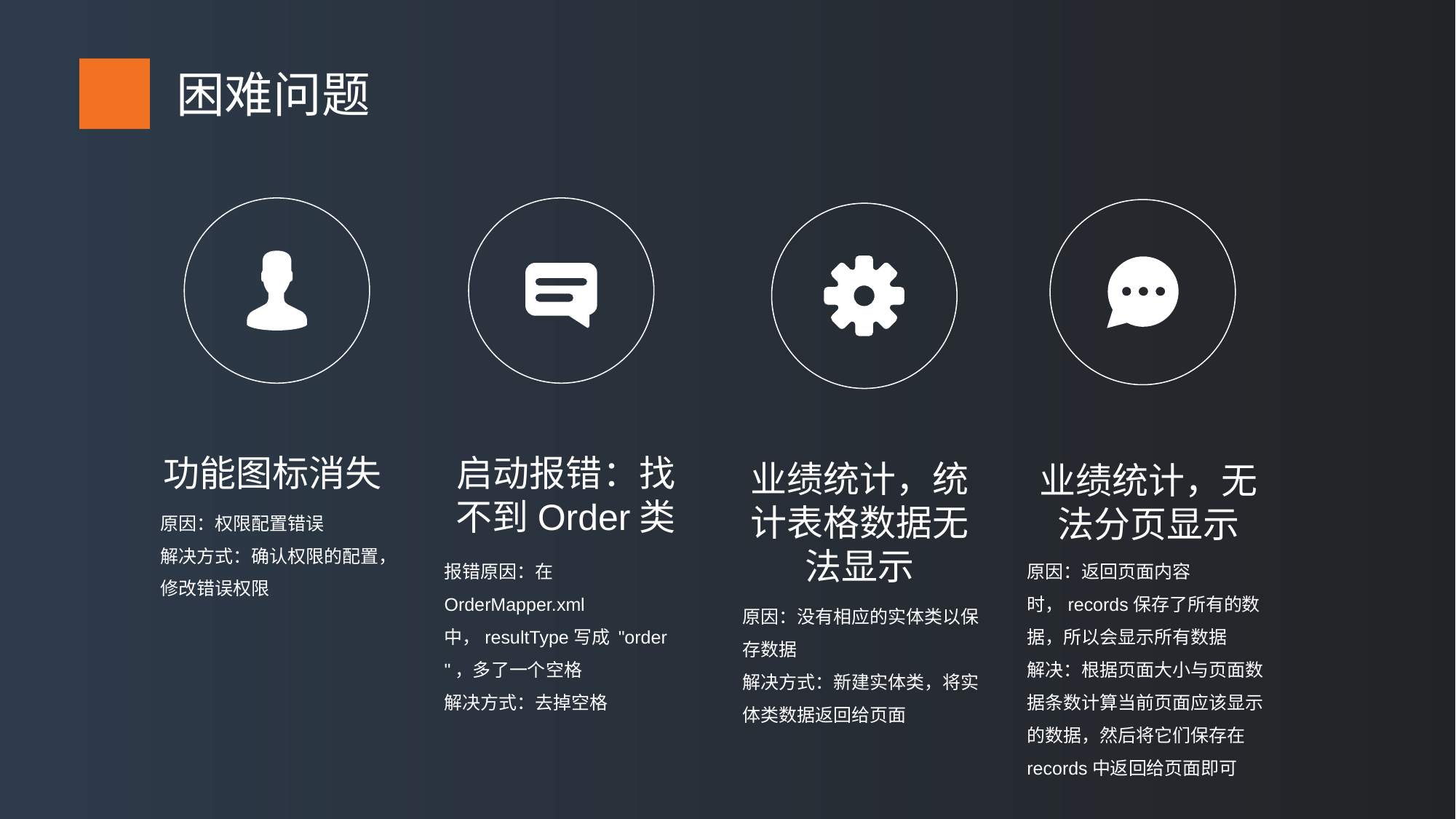

困难问题

功能图标消失
启动报错：找不到Order类
业绩统计，统计表格数据无法显示
业绩统计，无法分页显示
原因：权限配置错误
解决方式：确认权限的配置，修改错误权限
报错原因：在OrderMapper.xml中，resultType写成 "order "，多了一个空格
解决方式：去掉空格
原因：返回页面内容时，records保存了所有的数据，所以会显示所有数据
解决：根据页面大小与页面数据条数计算当前页面应该显示的数据，然后将它们保存在records中返回给页面即可
原因：没有相应的实体类以保存数据
解决方式：新建实体类，将实体类数据返回给页面